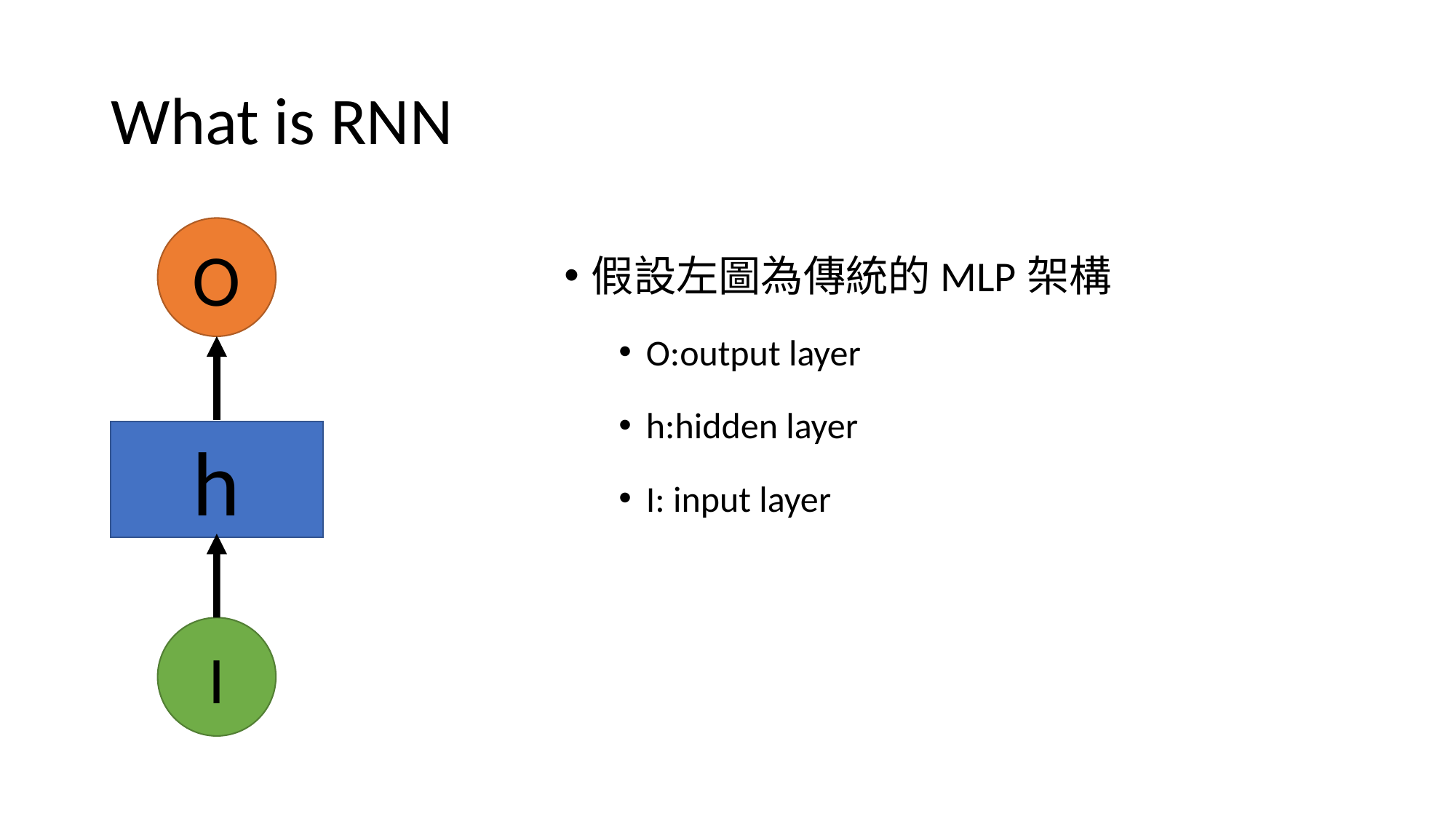

# What is RNN
O
假設左圖為傳統的MLP架構
O:output layer
h:hidden layer
I: input layer

h
I